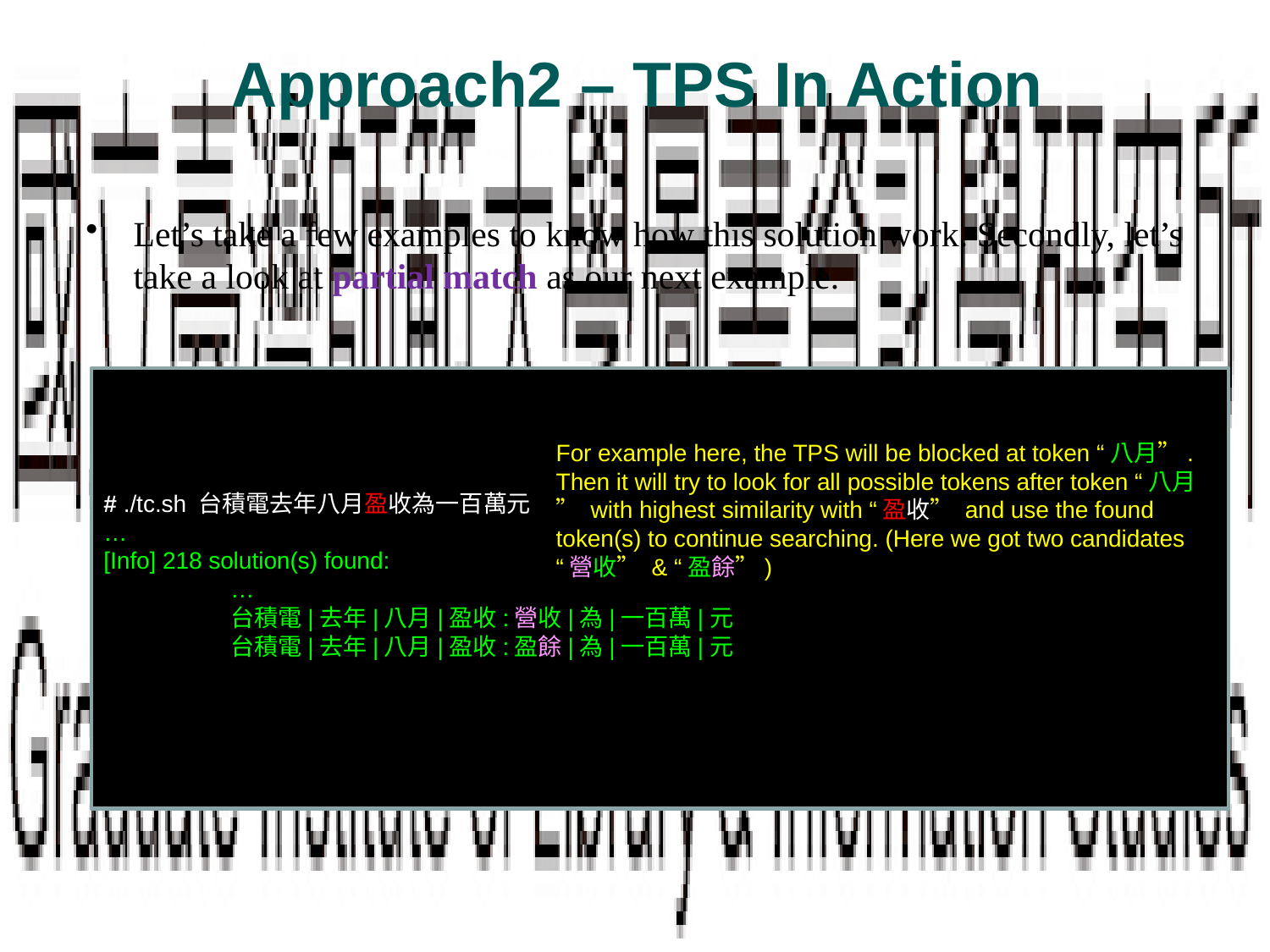

# Approach2 – TPS In Action
Let’s take a few examples to know how this solution work. Secondly, let’s take a look at partial match as our next example.

# ./tc.sh 台積電去年八月盈收為一百萬元
…
[Info] 218 solution(s) found:
   	…
	台積電|去年|八月|盈收:營收|為|一百萬|元
	台積電|去年|八月|盈收:盈餘|為|一百萬|元

For example here, the TPS will be blocked at token “八月”. Then it will try to look for all possible tokens after token “八月” with highest similarity with “盈收” and use the found token(s) to continue searching. (Here we got two candidates “營收” & “盈餘”)